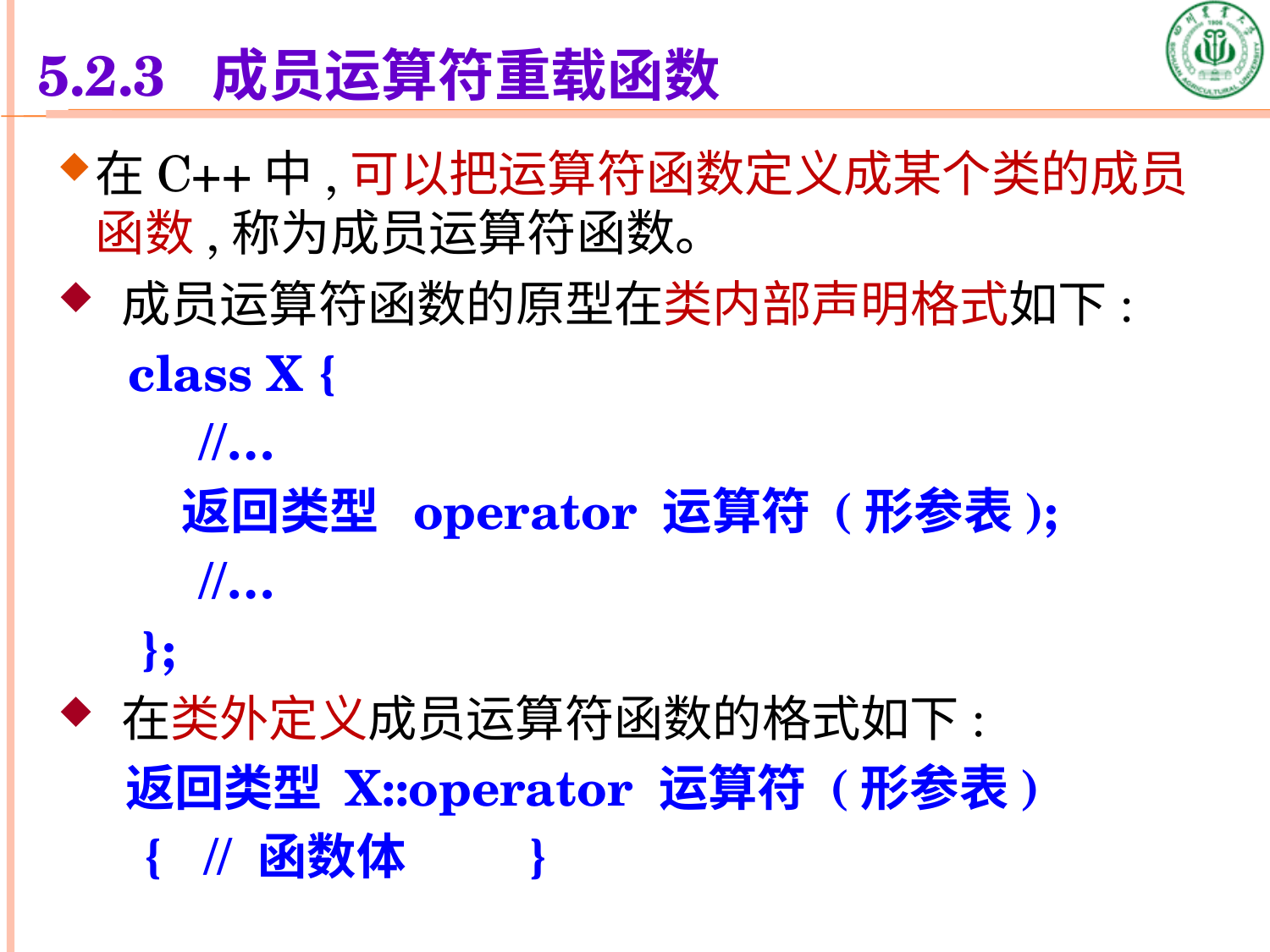

# 5.2.3  成员运算符重载函数
在C++中,可以把运算符函数定义成某个类的成员函数,称为成员运算符函数。
成员运算符函数的原型在类内部声明格式如下:
     class X {
          //…
          返回类型  operator 运算符 (形参表);
          //…
      };
在类外定义成员运算符函数的格式如下:
     返回类型 X::operator 运算符 (形参表)
      {   // 函数体          }